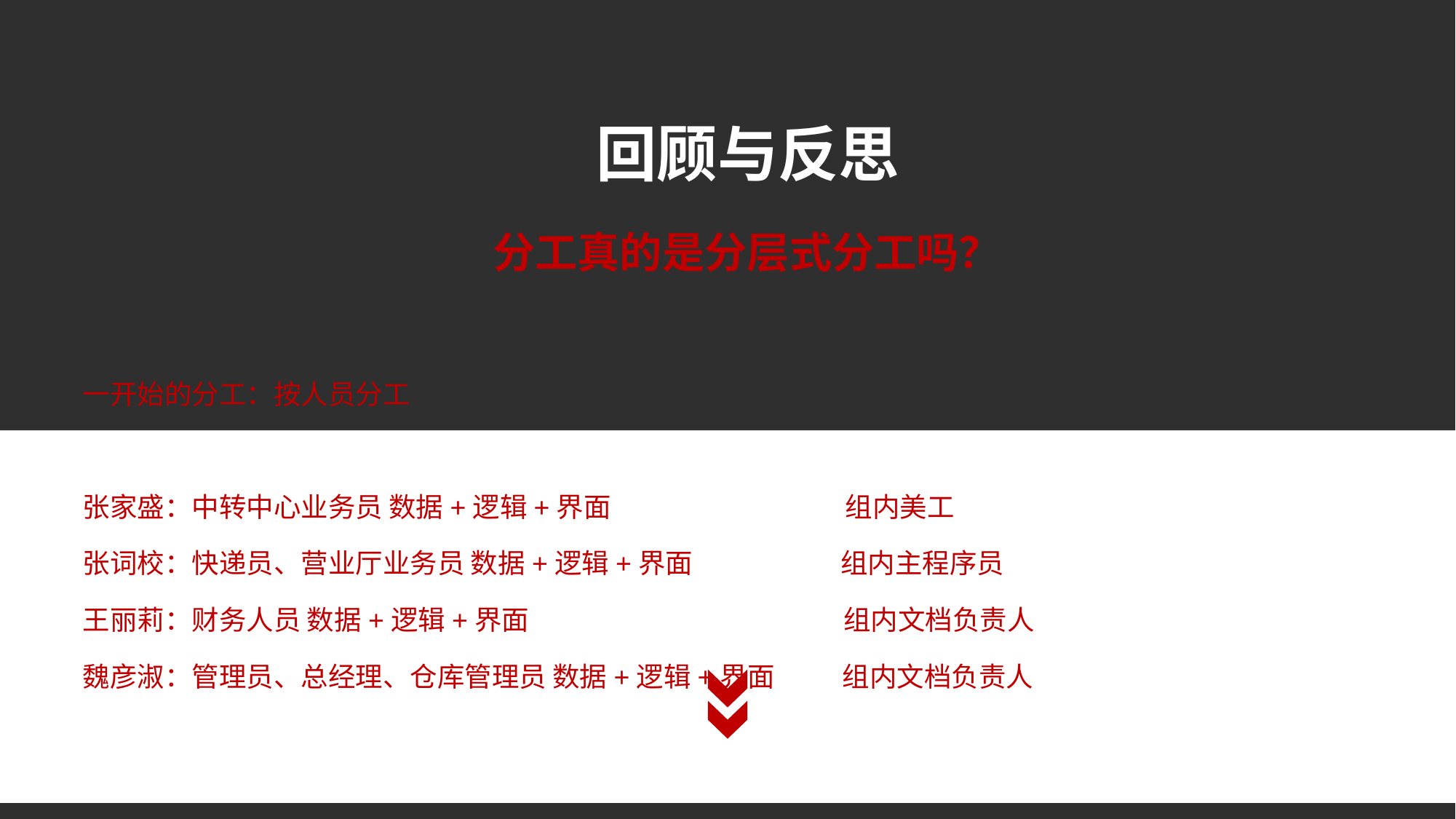

# 回顾与反思
分工真的是分层式分工吗？

一开始的分工：按人员分工

张家盛：中转中心业务员 数据+逻辑+界面                                      组内美工
张词校：快递员、营业厅业务员 数据+逻辑+界面                        组内主程序员
王丽莉：财务人员 数据+逻辑+界面                                                   组内文档负责人
魏彦淑：管理员、总经理、仓库管理员 数据+逻辑+界面           组内文档负责人